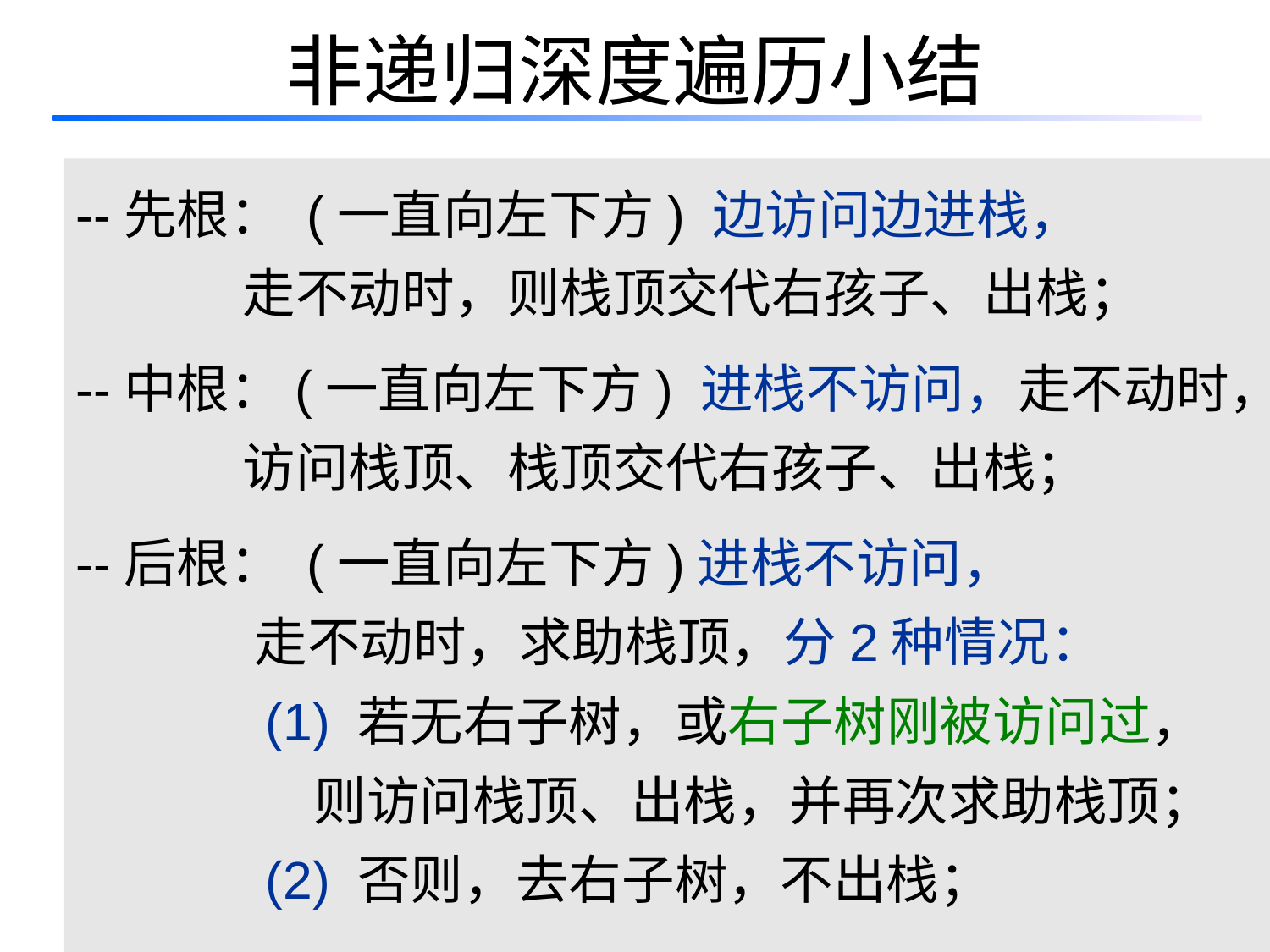

# 非递归深度遍历小结

--先根： (一直向左下方) 边访问边进栈，
             走不动时，则栈顶交代右孩子、出栈；
--中根：(一直向左下方) 进栈不访问，走不动时，
             访问栈顶、栈顶交代右孩子、出栈；
--后根： (一直向左下方)进栈不访问，
              走不动时，求助栈顶，分2种情况：
             (1) 若无右子树，或右子树刚被访问过，
                   则访问栈顶、出栈，并再次求助栈顶；
             (2) 否则，去右子树，不出栈；